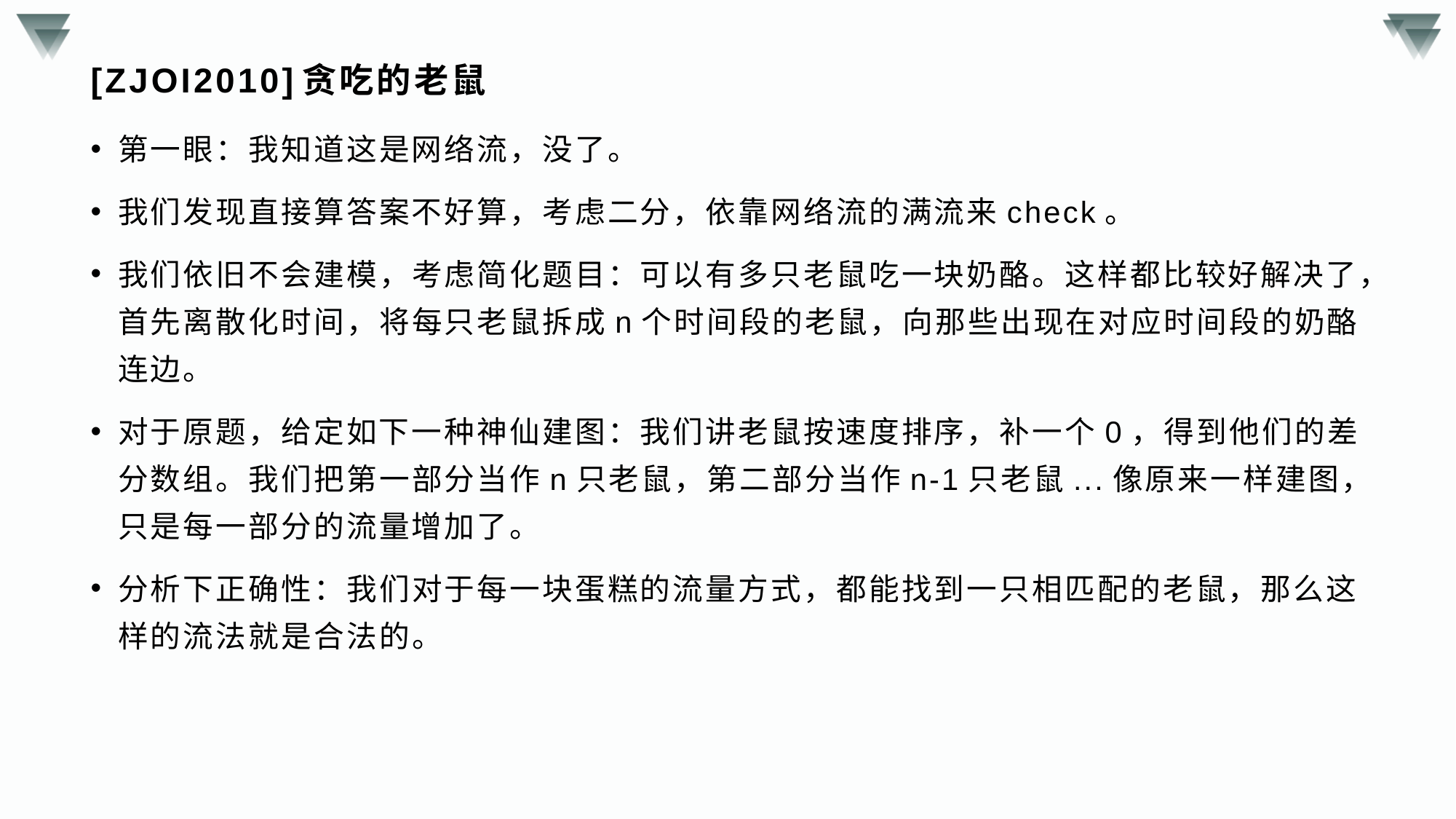

# [ZJOI2010]贪吃的老鼠
第一眼：我知道这是网络流，没了。
我们发现直接算答案不好算，考虑二分，依靠网络流的满流来check。
我们依旧不会建模，考虑简化题目：可以有多只老鼠吃一块奶酪。这样都比较好解决了，首先离散化时间，将每只老鼠拆成n个时间段的老鼠，向那些出现在对应时间段的奶酪连边。
对于原题，给定如下一种神仙建图：我们讲老鼠按速度排序，补一个0，得到他们的差分数组。我们把第一部分当作n只老鼠，第二部分当作n-1只老鼠...像原来一样建图，只是每一部分的流量增加了。
分析下正确性：我们对于每一块蛋糕的流量方式，都能找到一只相匹配的老鼠，那么这样的流法就是合法的。